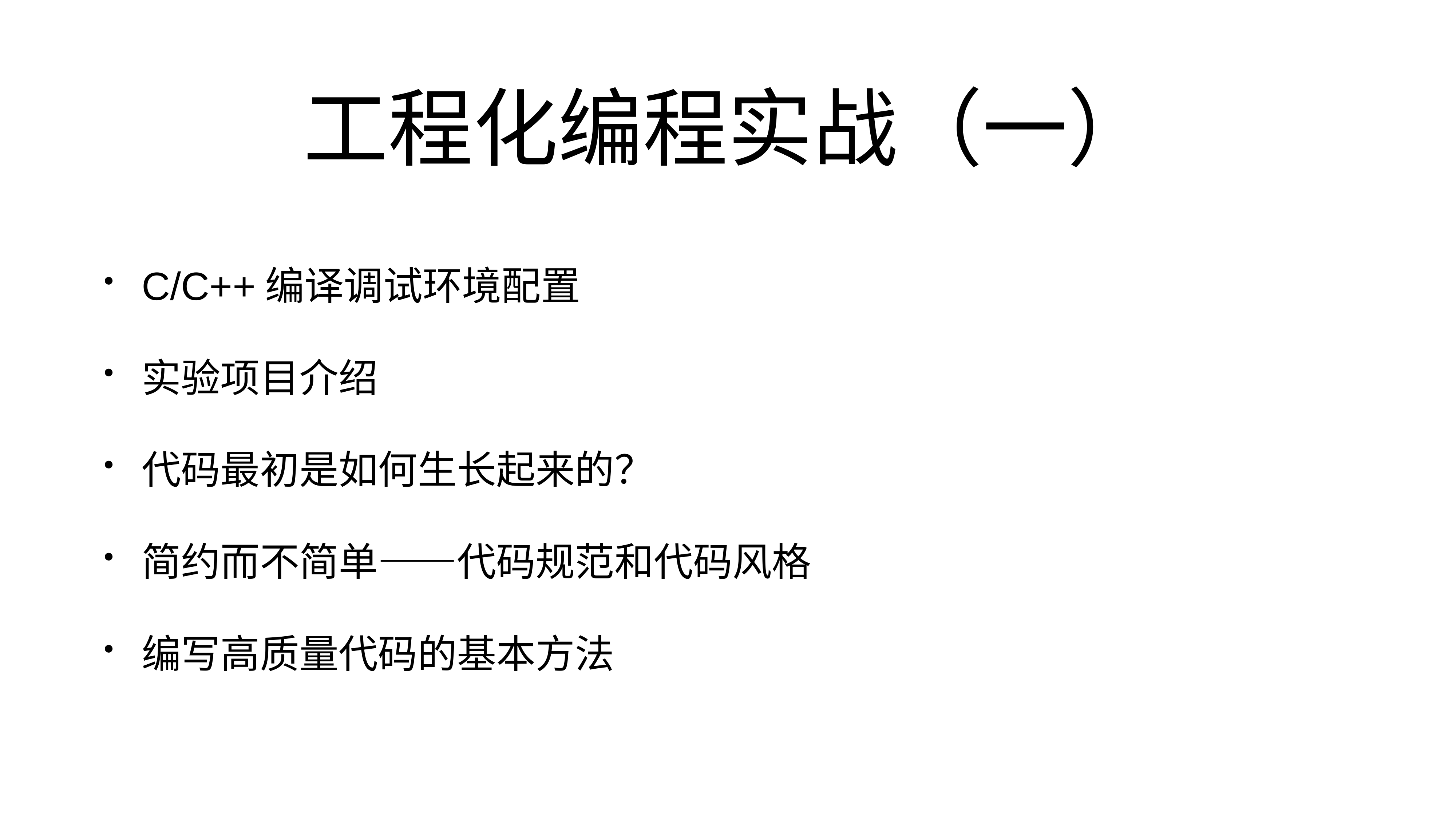

# 工程化编程实战（一）
C/C++编译调试环境配置
实验项目介绍
代码最初是如何生长起来的？
简约而不简单——代码规范和代码风格
编写高质量代码的基本方法